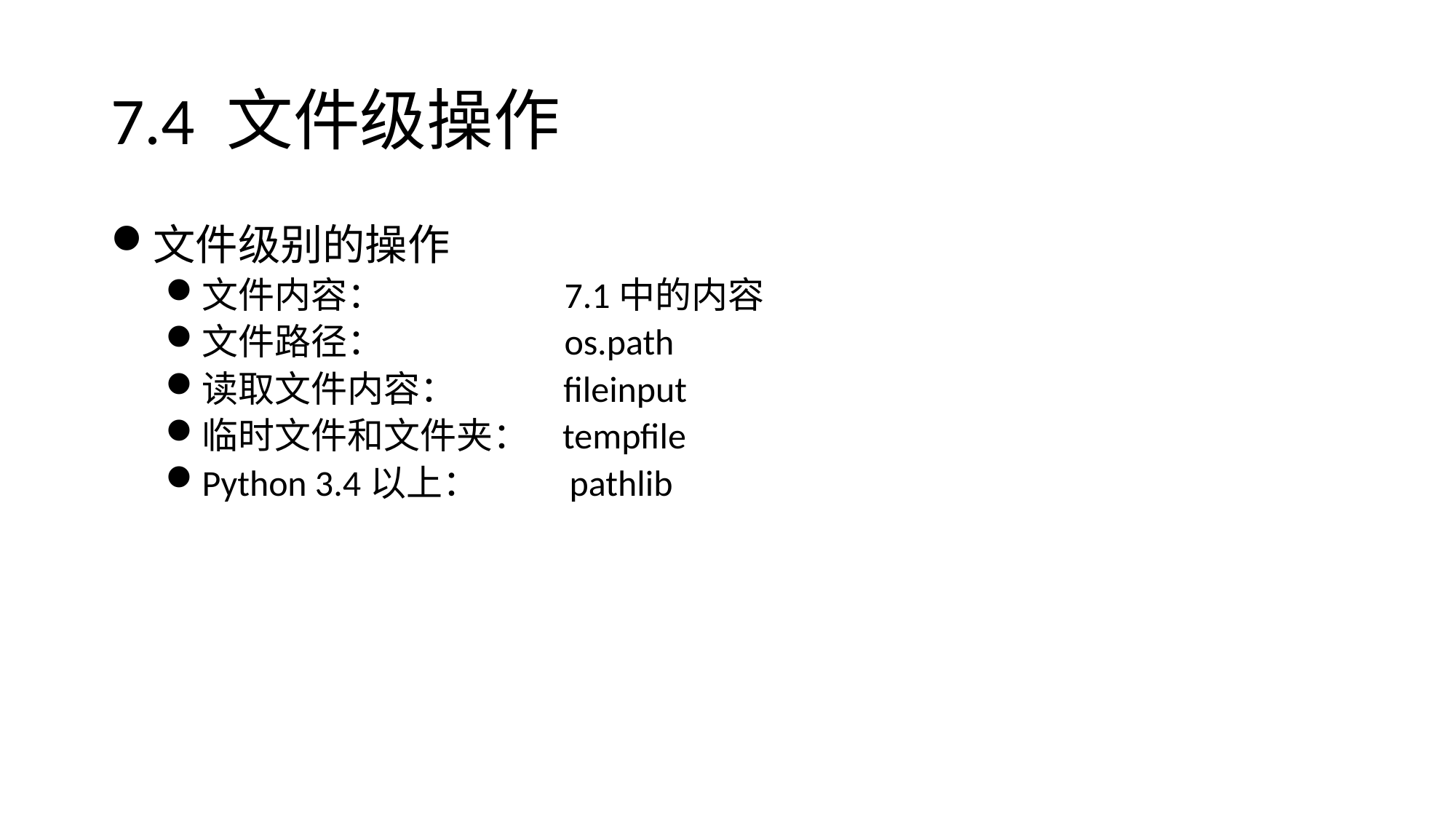

# 7.4 文件级操作
文件级别的操作
文件内容：                     7.1中的内容
文件路径：                     os.path
读取文件内容：            fileinput
临时文件和文件夹：   tempfile
Python 3.4以上：          pathlib